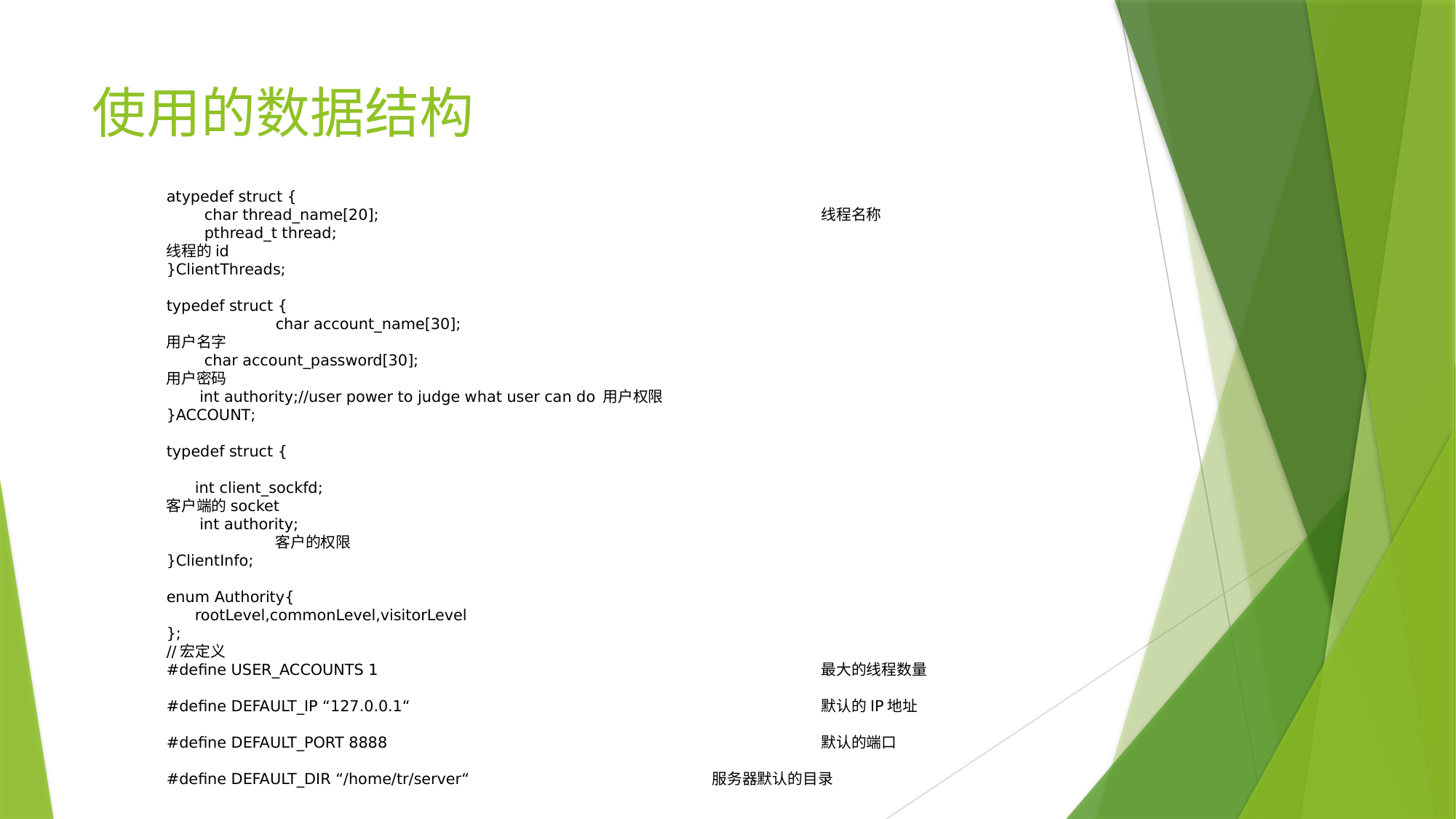

# 使用的数据结构
atypedef struct {
        char thread_name[20];					线程名称
        pthread_t thread;						线程的id
}ClientThreads;

typedef struct {
	char account_name[30];					用户名字
        char account_password[30]; 					用户密码
       int authority;//user power to judge what user can do	用户权限
}ACCOUNT;

typedef struct {
      int client_sockfd; 						客户端的socket
       int authority;							客户的权限
}ClientInfo;

enum Authority{
      rootLevel,commonLevel,visitorLevel
};
//宏定义
#define USER_ACCOUNTS 1  				最大的线程数量

#define DEFAULT_IP “127.0.0.1“				默认的IP地址

#define DEFAULT_PORT 8888				默认的端口

#define DEFAULT_DIR “/home/tr/server“			服务器默认的目录